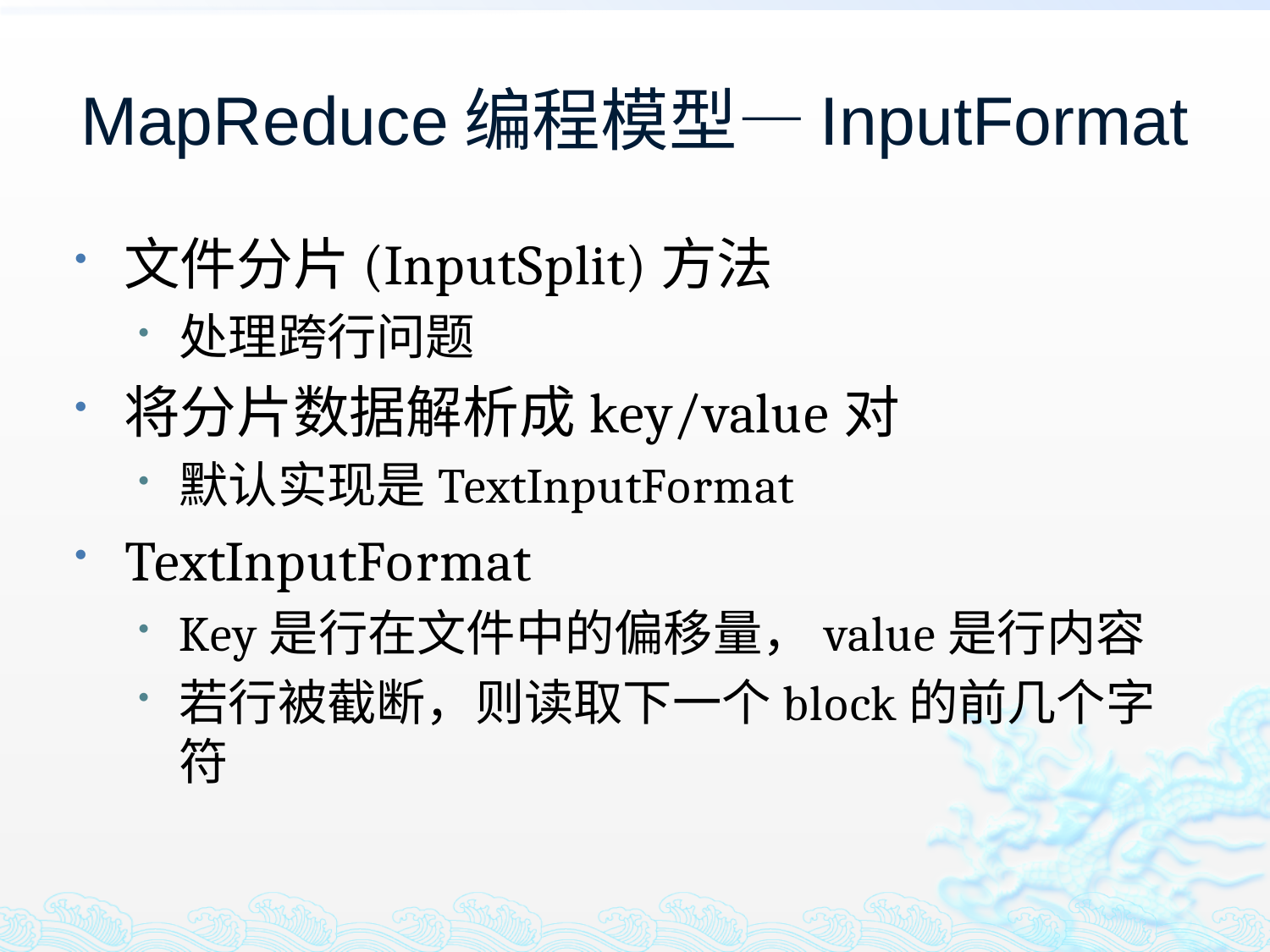

# MapReduce编程模型—InputFormat
文件分片(InputSplit)方法
处理跨行问题
将分片数据解析成key/value对
默认实现是TextInputFormat
TextInputFormat
Key是行在文件中的偏移量，value是行内容
若行被截断，则读取下一个block的前几个字符